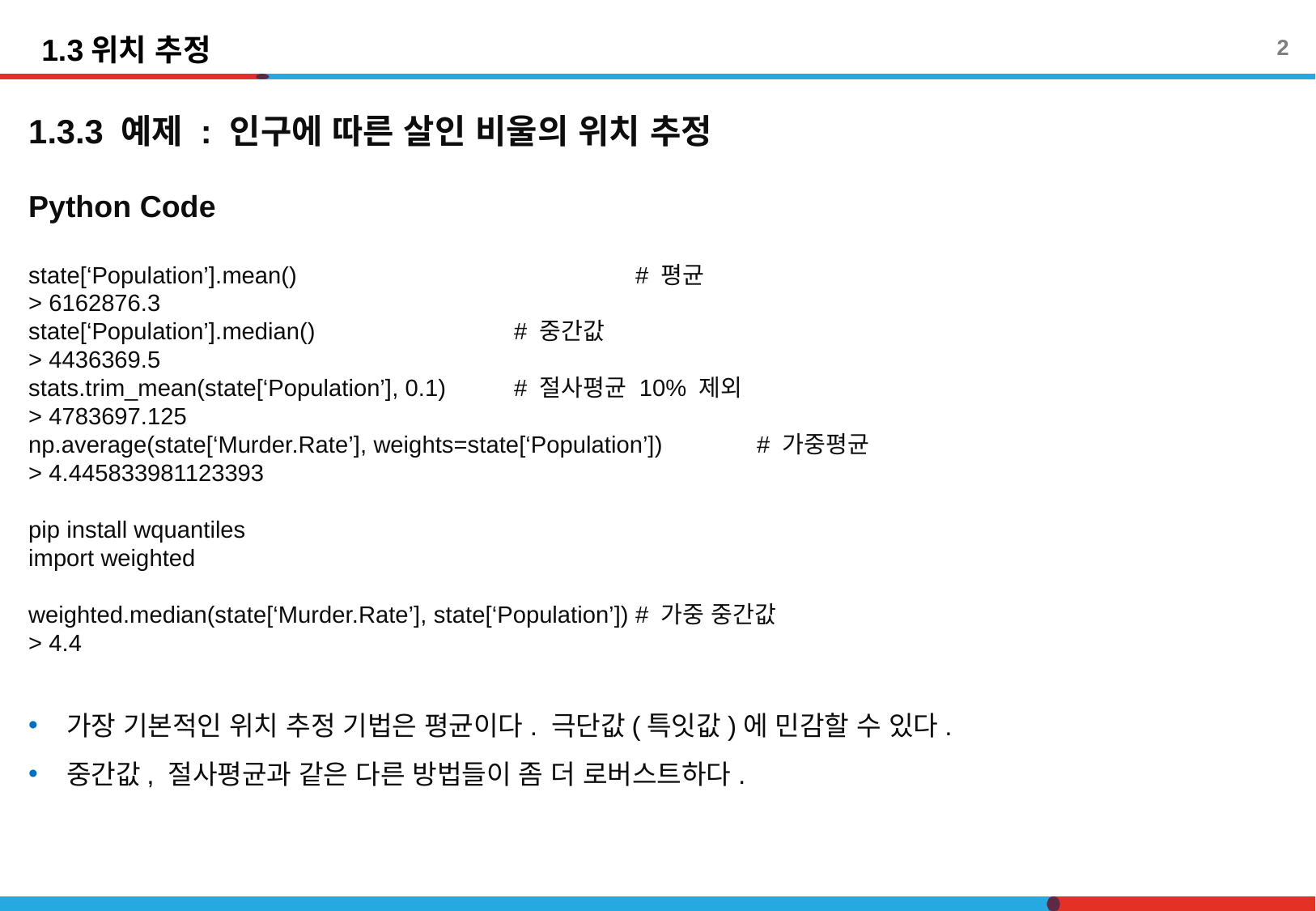

1.3위치 추정
2
1.3.3 예제 : 인구에 따른 살인 비울의 위치 추정

Python Code

state[‘Population’].mean()			# 평균
> 6162876.3
state[‘Population’].median()		# 중간값
> 4436369.5
stats.trim_mean(state[‘Population’], 0.1)	# 절사평균 10% 제외
> 4783697.125
np.average(state[‘Murder.Rate’], weights=state[‘Population’])	# 가중평균
> 4.445833981123393

pip install wquantiles
import weighted

weighted.median(state[‘Murder.Rate’], state[‘Population’])	# 가중 중간값
> 4.4

가장 기본적인 위치 추정 기법은 평균이다. 극단값(특잇값)에 민감할 수 있다.
중간값, 절사평균과 같은 다른 방법들이 좀 더 로버스트하다.